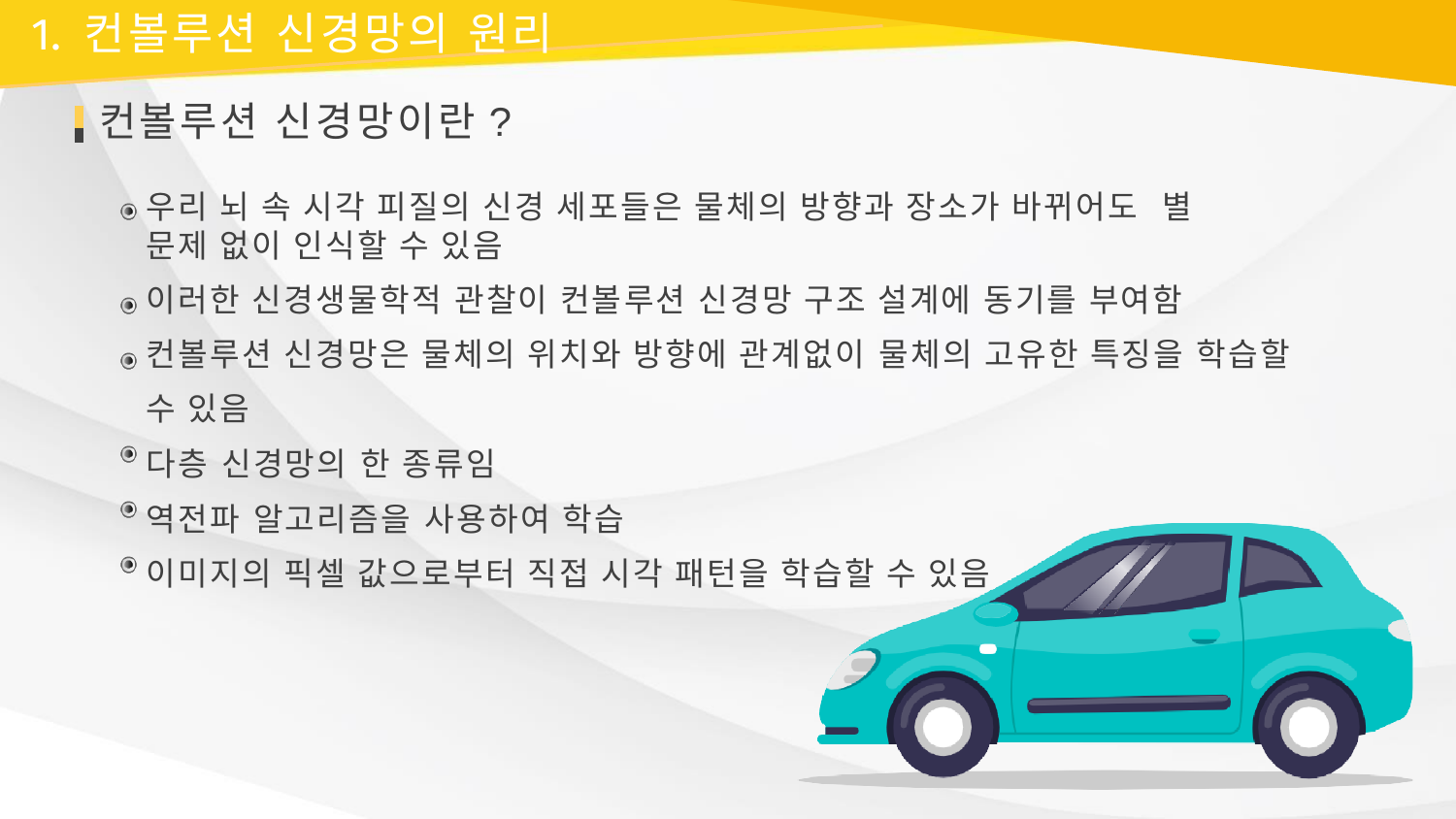

# 1. 컨볼루션 신경망의 원리
컨볼루션 신경망이란?
우리 뇌 속 시각 피질의 신경 세포들은 물체의 방향과 장소가 바뀌어도  별 문제 없이 인식할 수 있음
이러한 신경생물학적 관찰이 컨볼루션 신경망 구조 설계에 동기를 부여함  컨볼루션 신경망은 물체의 위치와 방향에 관계없이 물체의 고유한 특징을 학습할 수 있음
다층 신경망의 한 종류임
역전파 알고리즘을 사용하여 학습
이미지의 픽셀 값으로부터 직접 시각 패턴을 학습할 수 있음